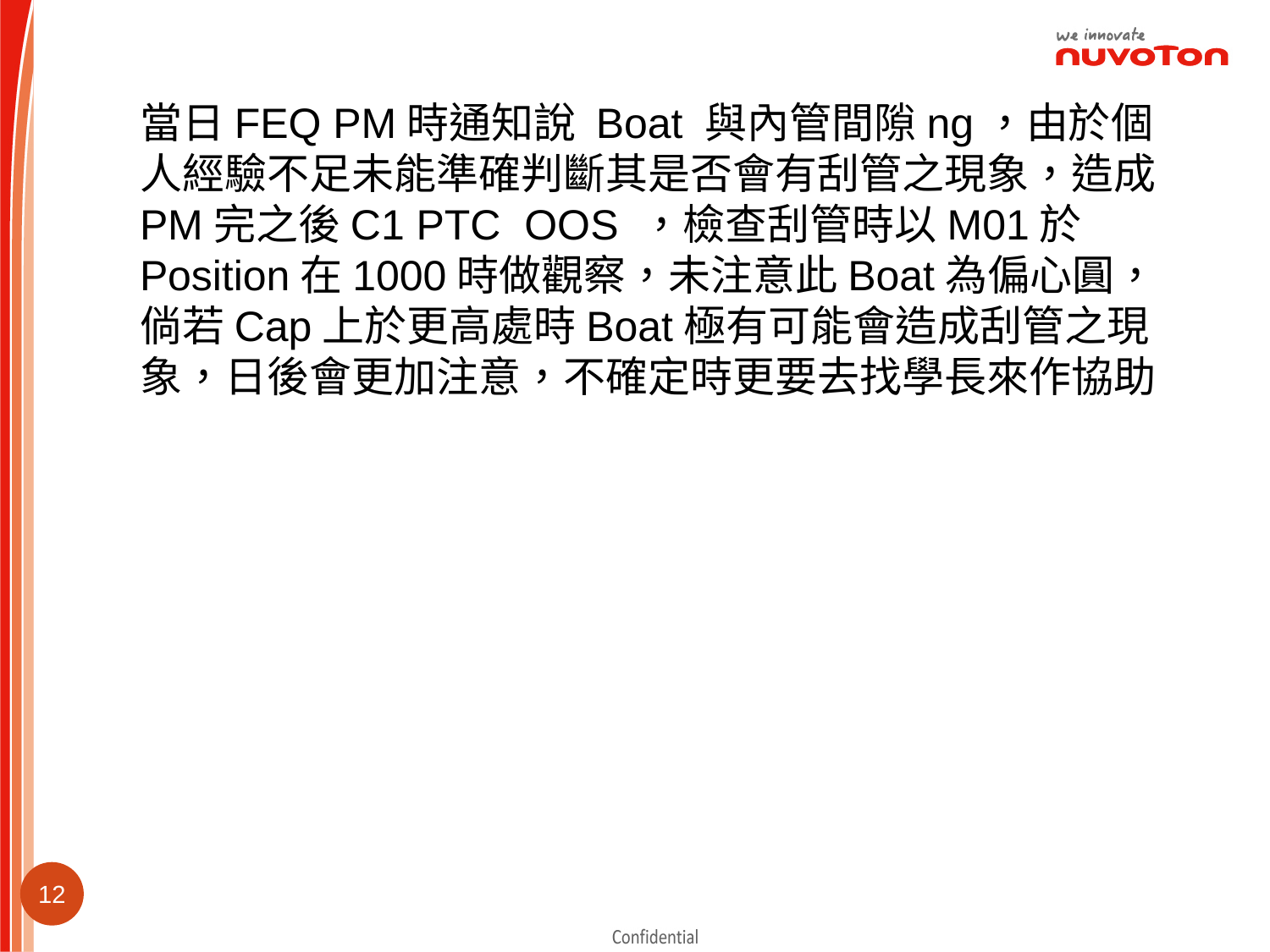

當日FEQ PM時通知說 Boat 與內管間隙ng，由於個人經驗不足未能準確判斷其是否會有刮管之現象，造成PM完之後C1 PTC  OOS ，檢查刮管時以M01於Position在1000時做觀察，未注意此Boat為偏心圓，倘若Cap上於更高處時Boat極有可能會造成刮管之現象，日後會更加注意，不確定時更要去找學長來作協助

12